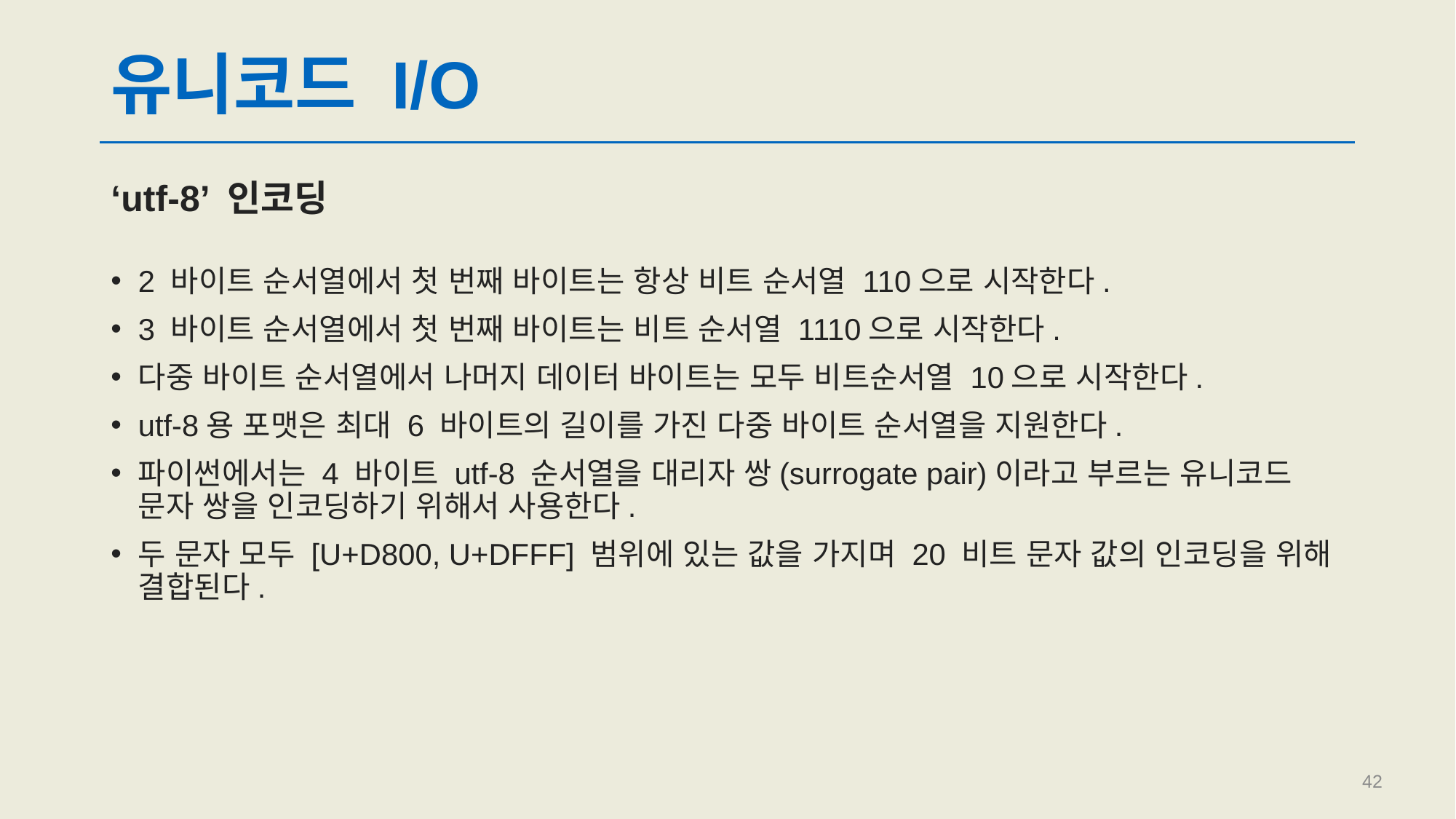

# 유니코드 I/O
‘utf-8’ 인코딩

2 바이트 순서열에서 첫 번째 바이트는 항상 비트 순서열 110으로 시작한다.
3 바이트 순서열에서 첫 번째 바이트는 비트 순서열 1110으로 시작한다.
다중 바이트 순서열에서 나머지 데이터 바이트는 모두 비트순서열 10으로 시작한다.
utf-8용 포맷은 최대 6 바이트의 길이를 가진 다중 바이트 순서열을 지원한다.
파이썬에서는 4 바이트 utf-8 순서열을 대리자 쌍(surrogate pair)이라고 부르는 유니코드 문자 쌍을 인코딩하기 위해서 사용한다.
두 문자 모두 [U+D800, U+DFFF] 범위에 있는 값을 가지며 20 비트 문자 값의 인코딩을 위해 결합된다.
42